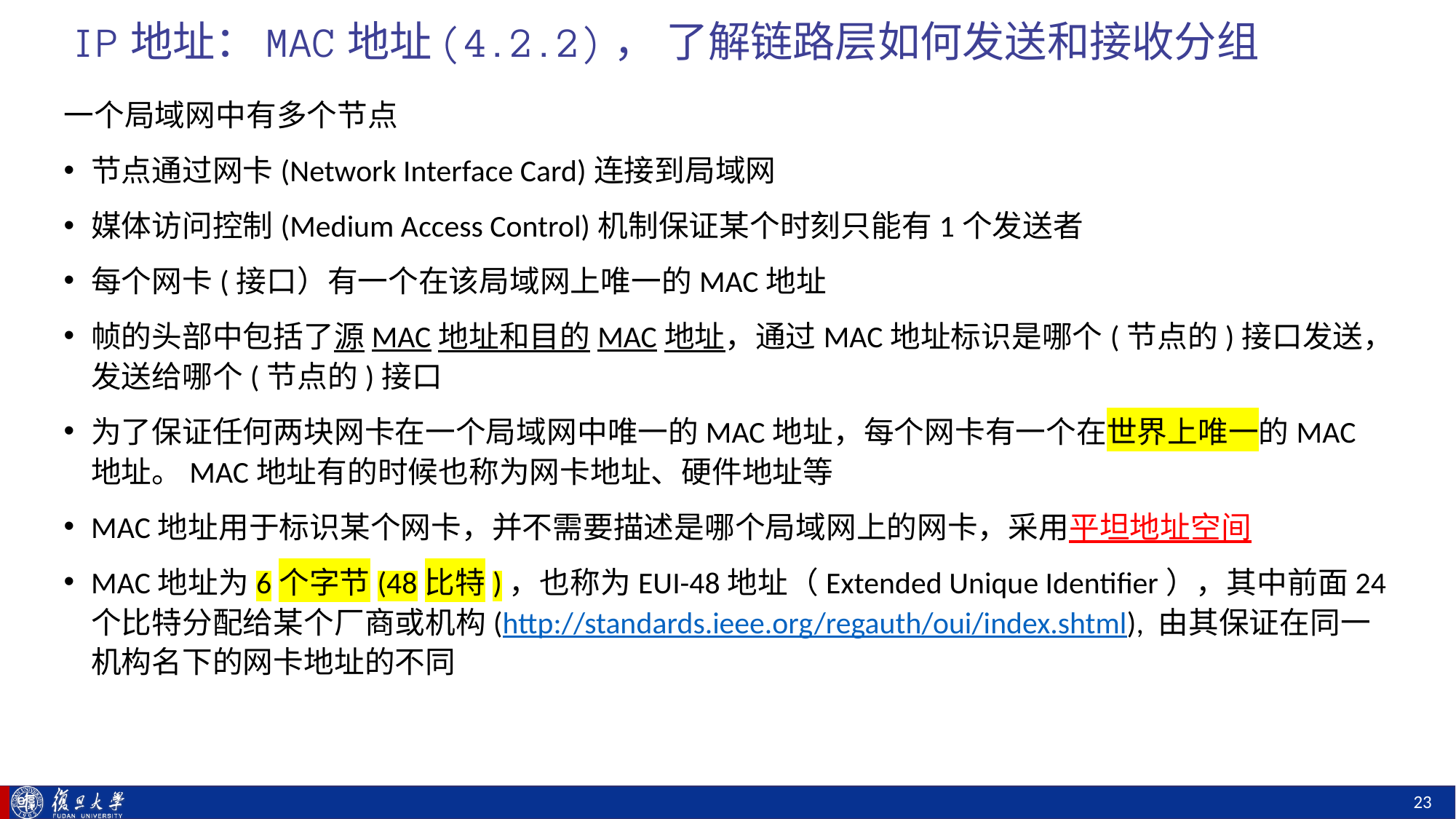

# IP地址：MAC地址(4.2.2)， 了解链路层如何发送和接收分组
一个局域网中有多个节点
节点通过网卡(Network Interface Card)连接到局域网
媒体访问控制(Medium Access Control)机制保证某个时刻只能有1个发送者
每个网卡(接口）有一个在该局域网上唯一的MAC地址
帧的头部中包括了源MAC地址和目的MAC地址，通过MAC地址标识是哪个(节点的)接口发送，发送给哪个(节点的)接口
为了保证任何两块网卡在一个局域网中唯一的MAC地址，每个网卡有一个在世界上唯一的MAC地址。MAC地址有的时候也称为网卡地址、硬件地址等
MAC地址用于标识某个网卡，并不需要描述是哪个局域网上的网卡，采用平坦地址空间
MAC地址为6个字节(48比特)，也称为EUI-48地址（Extended Unique Identifier），其中前面24个比特分配给某个厂商或机构(http://standards.ieee.org/regauth/oui/index.shtml), 由其保证在同一机构名下的网卡地址的不同